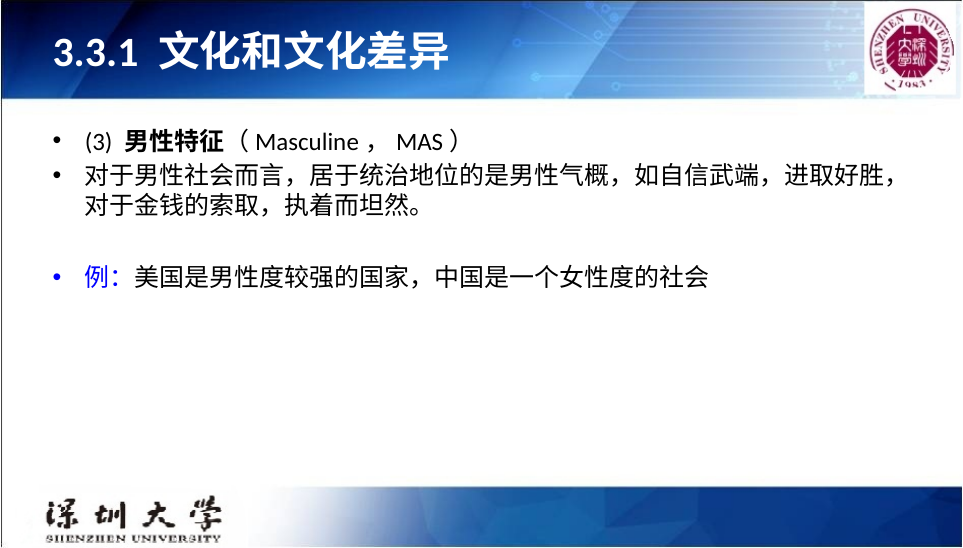

# 3.3.1 文化和文化差异
(3) 男性特征（Masculine，MAS）
对于男性社会而言，居于统治地位的是男性气概，如自信武端，进取好胜，对于金钱的索取，执着而坦然。

例：美国是男性度较强的国家，中国是一个女性度的社会
116